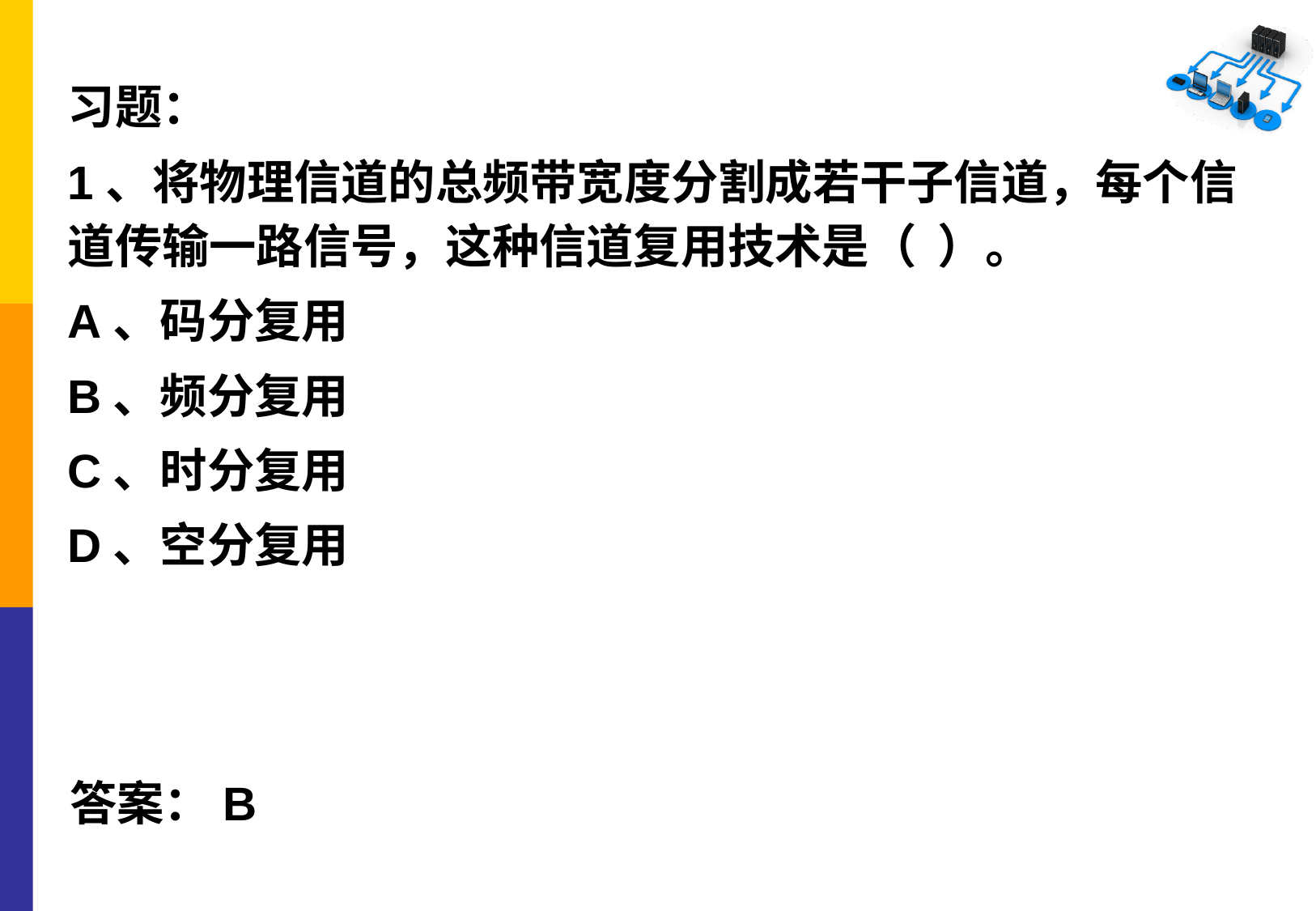

习题：
1、将物理信道的总频带宽度分割成若干子信道，每个信道传输一路信号，这种信道复用技术是（  ）。
A、码分复用
B、频分复用
C、时分复用
D、空分复用
答案：B